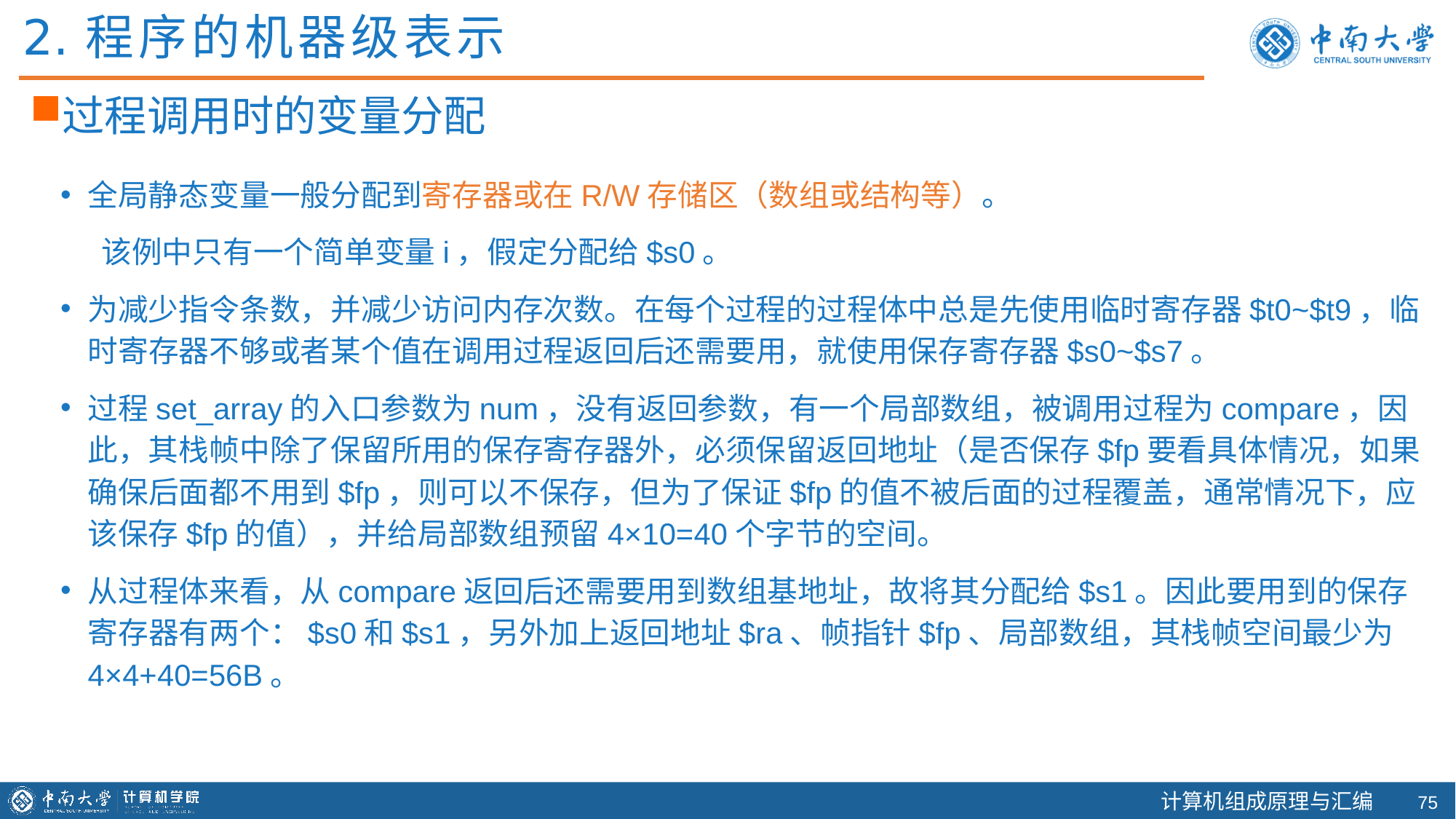

2.程序的机器级表示
过程调用时的变量分配
全局静态变量一般分配到寄存器或在R/W存储区（数组或结构等）。
     该例中只有一个简单变量i，假定分配给$s0。
为减少指令条数，并减少访问内存次数。在每个过程的过程体中总是先使用临时寄存器$t0~$t9，临时寄存器不够或者某个值在调用过程返回后还需要用，就使用保存寄存器$s0~$s7。
过程set_array的入口参数为num，没有返回参数，有一个局部数组，被调用过程为compare，因此，其栈帧中除了保留所用的保存寄存器外，必须保留返回地址（是否保存$fp要看具体情况，如果确保后面都不用到$fp，则可以不保存，但为了保证$fp的值不被后面的过程覆盖，通常情况下，应该保存$fp的值），并给局部数组预留4×10=40个字节的空间。
从过程体来看，从compare返回后还需要用到数组基地址，故将其分配给$s1。因此要用到的保存寄存器有两个：$s0和$s1，另外加上返回地址$ra、帧指针$fp、局部数组，其栈帧空间最少为4×4+40=56B。
75